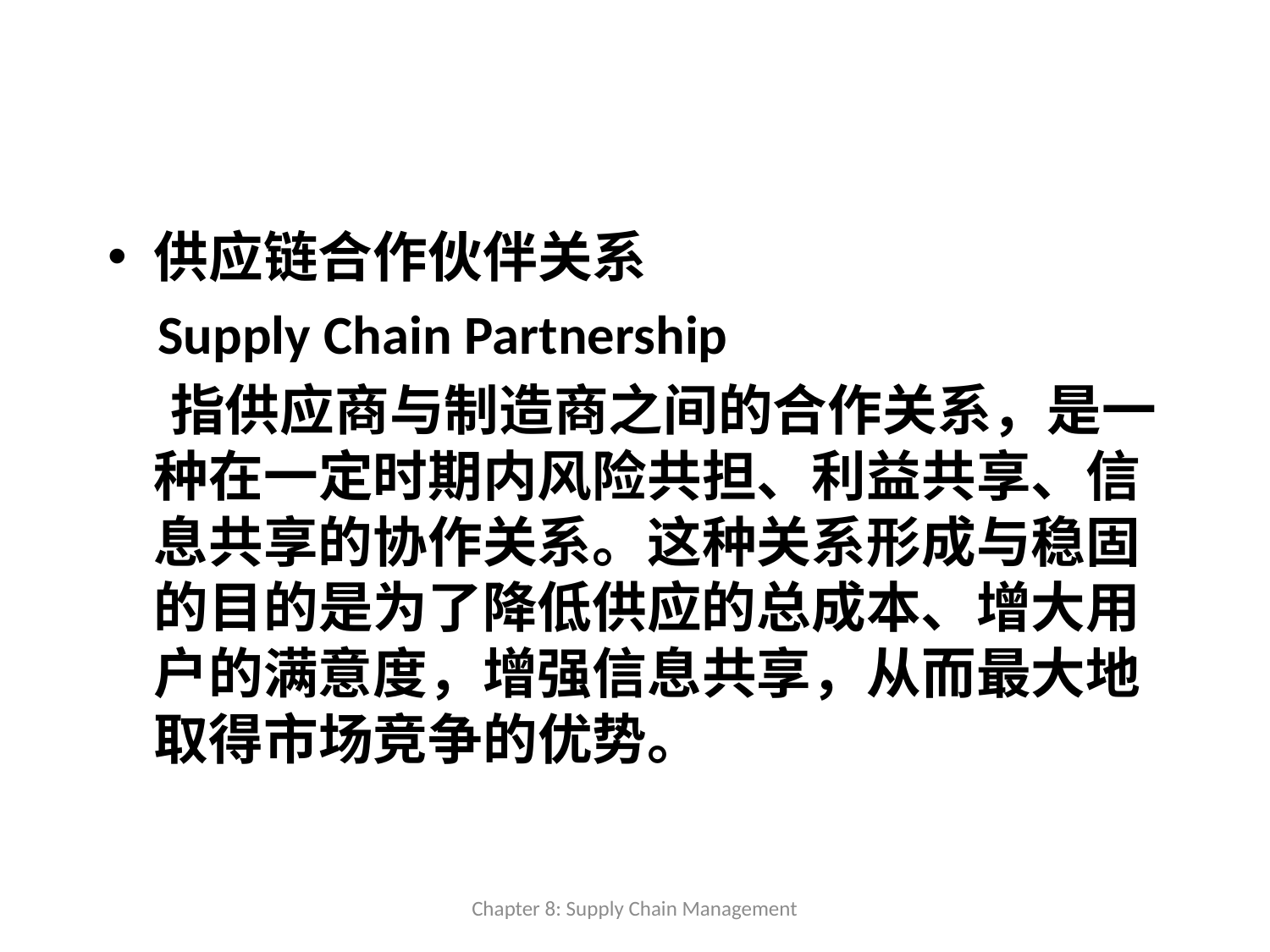

供应链合作伙伴关系
    Supply Chain Partnership
    指供应商与制造商之间的合作关系，是一种在一定时期内风险共担、利益共享、信息共享的协作关系。这种关系形成与稳固的目的是为了降低供应的总成本、增大用户的满意度，增强信息共享，从而最大地取得市场竞争的优势。
Chapter 8: Supply Chain Management